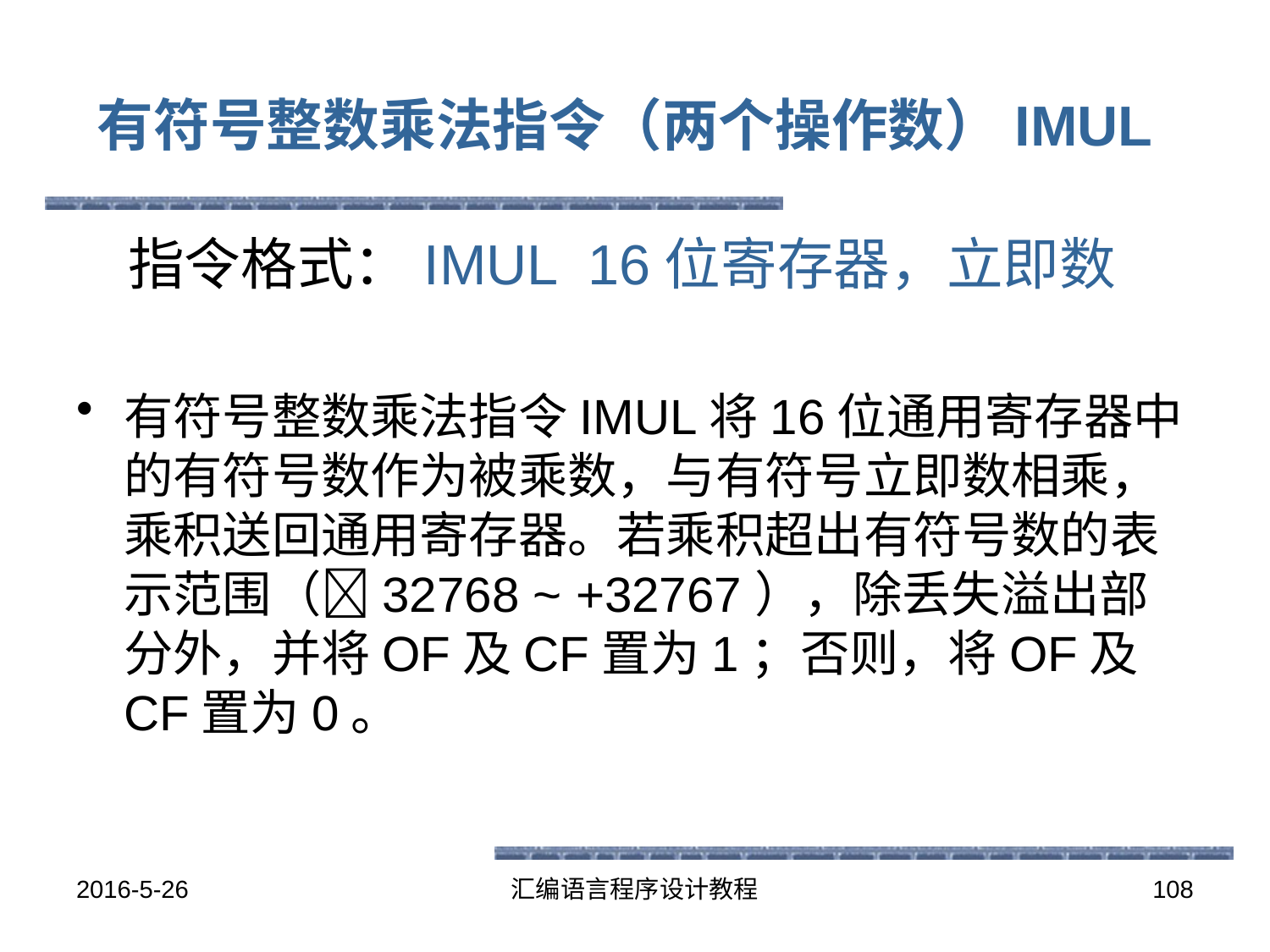

# 有符号整数乘法指令（两个操作数）IMUL
   指令格式：IMUL  16位寄存器，立即数

有符号整数乘法指令IMUL将16位通用寄存器中的有符号数作为被乘数，与有符号立即数相乘，乘积送回通用寄存器。若乘积超出有符号数的表示范围（−32768 ~ +32767），除丢失溢出部分外，并将OF及CF置为1；否则，将OF及CF置为0。
2016-5-26
汇编语言程序设计教程
108